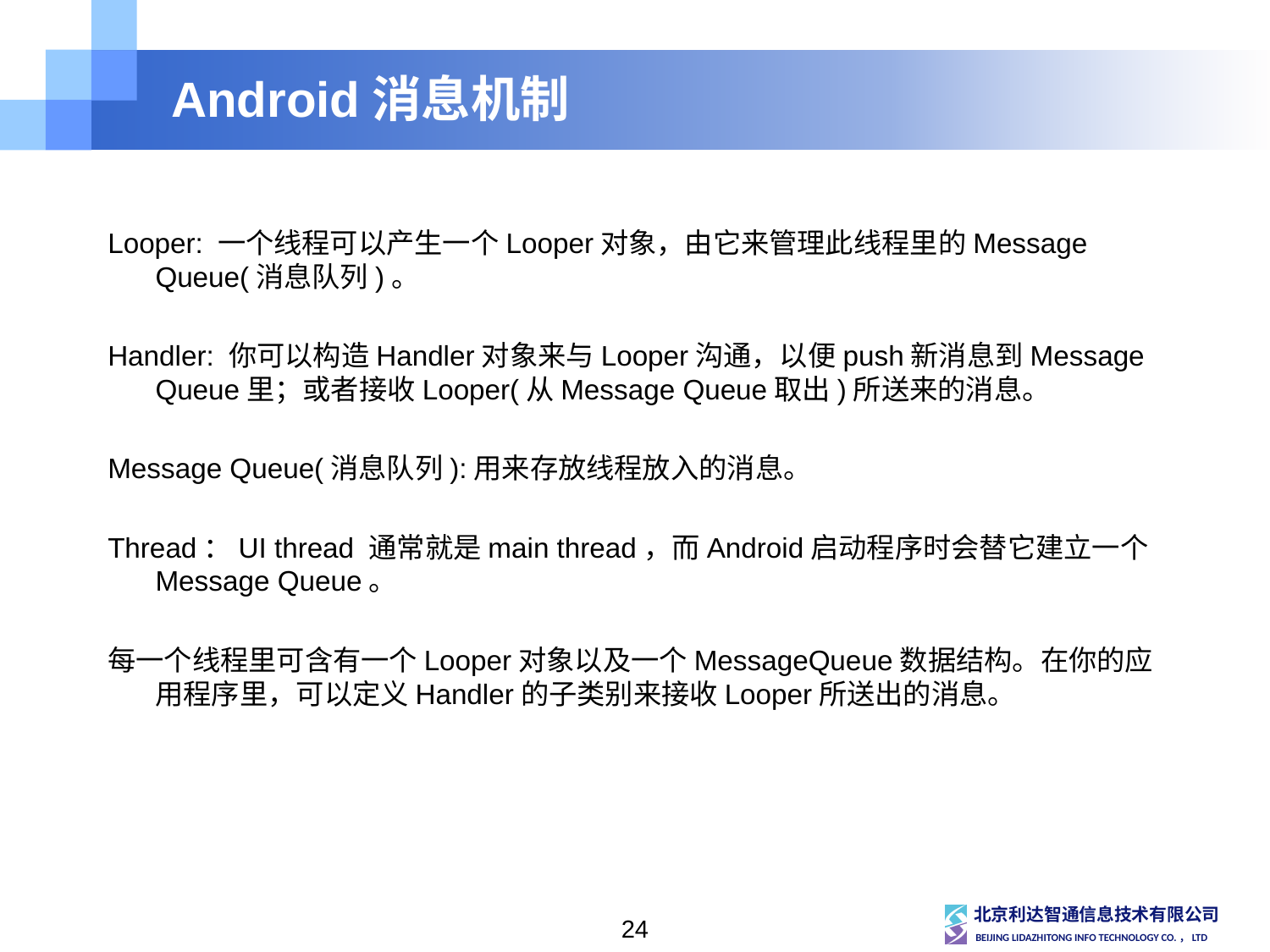

# Android消息机制

Looper: 一个线程可以产生一个Looper对象，由它来管理此线程里的Message Queue(消息队列)。

Handler: 你可以构造Handler对象来与Looper沟通，以便push新消息到Message Queue里；或者接收Looper(从Message Queue取出)所送来的消息。

Message Queue(消息队列):用来存放线程放入的消息。

Thread：UI thread 通常就是main thread，而Android启动程序时会替它建立一个Message Queue。

每一个线程里可含有一个Looper对象以及一个MessageQueue数据结构。在你的应用程序里，可以定义Handler的子类别来接收Looper所送出的消息。
24